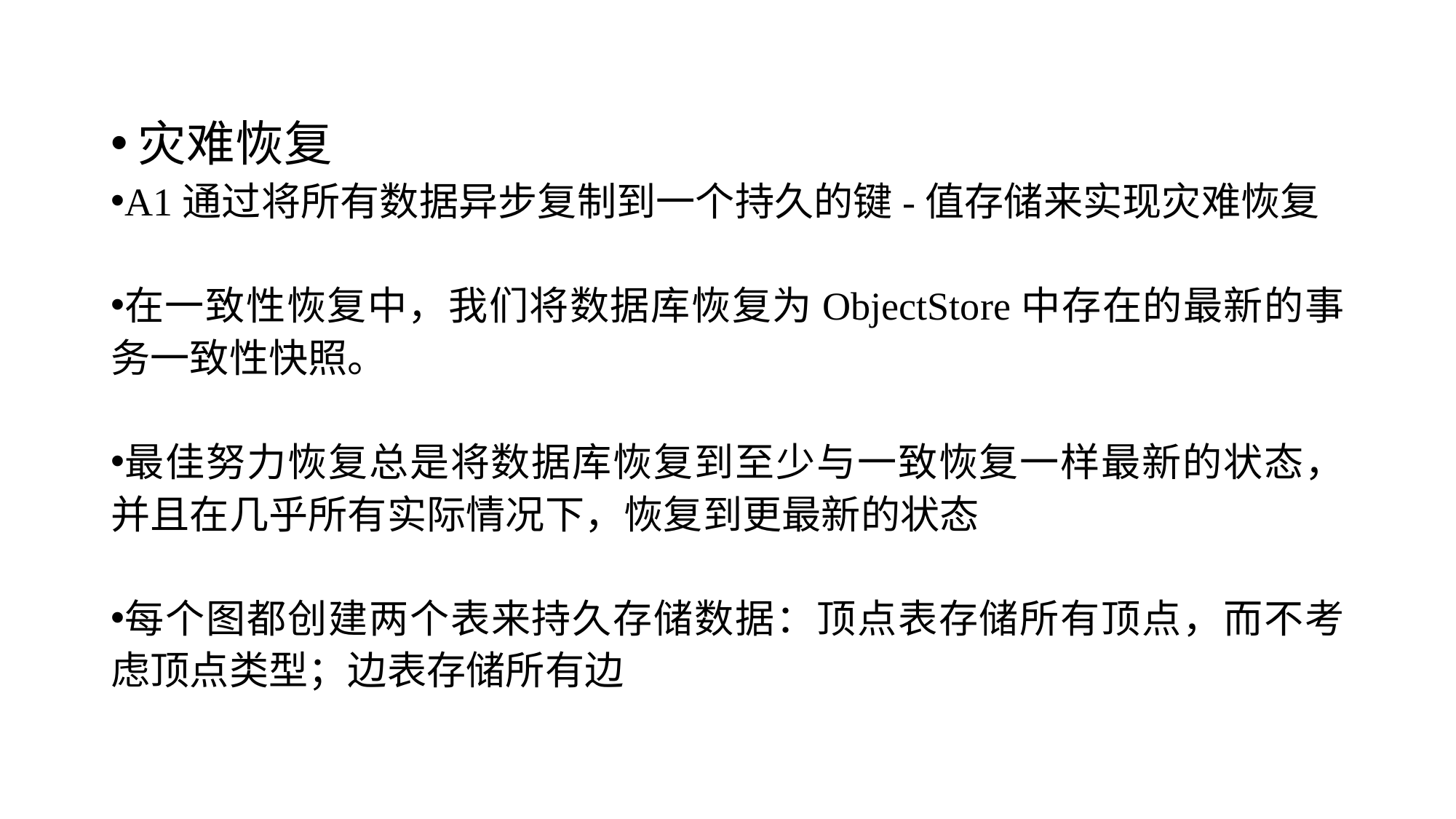

灾难恢复
A1通过将所有数据异步复制到一个持久的键-值存储来实现灾难恢复

在一致性恢复中，我们将数据库恢复为ObjectStore中存在的最新的事务一致性快照。

最佳努力恢复总是将数据库恢复到至少与一致恢复一样最新的状态，并且在几乎所有实际情况下，恢复到更最新的状态

每个图都创建两个表来持久存储数据：顶点表存储所有顶点，而不考虑顶点类型；边表存储所有边